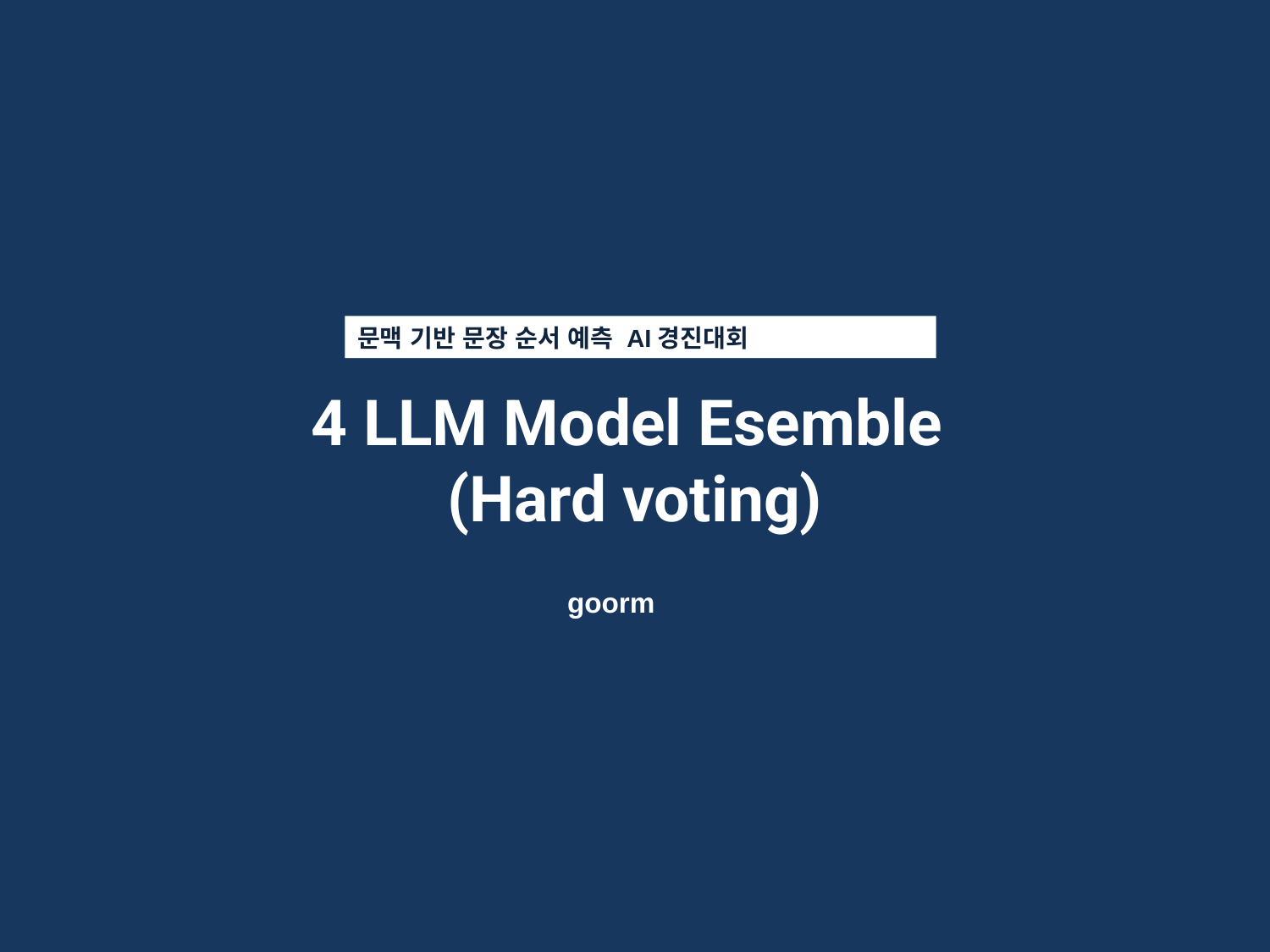

문맥 기반 문장 순서 예측 AI경진대회
4 LLM Model Esemble
(Hard voting)
goorm